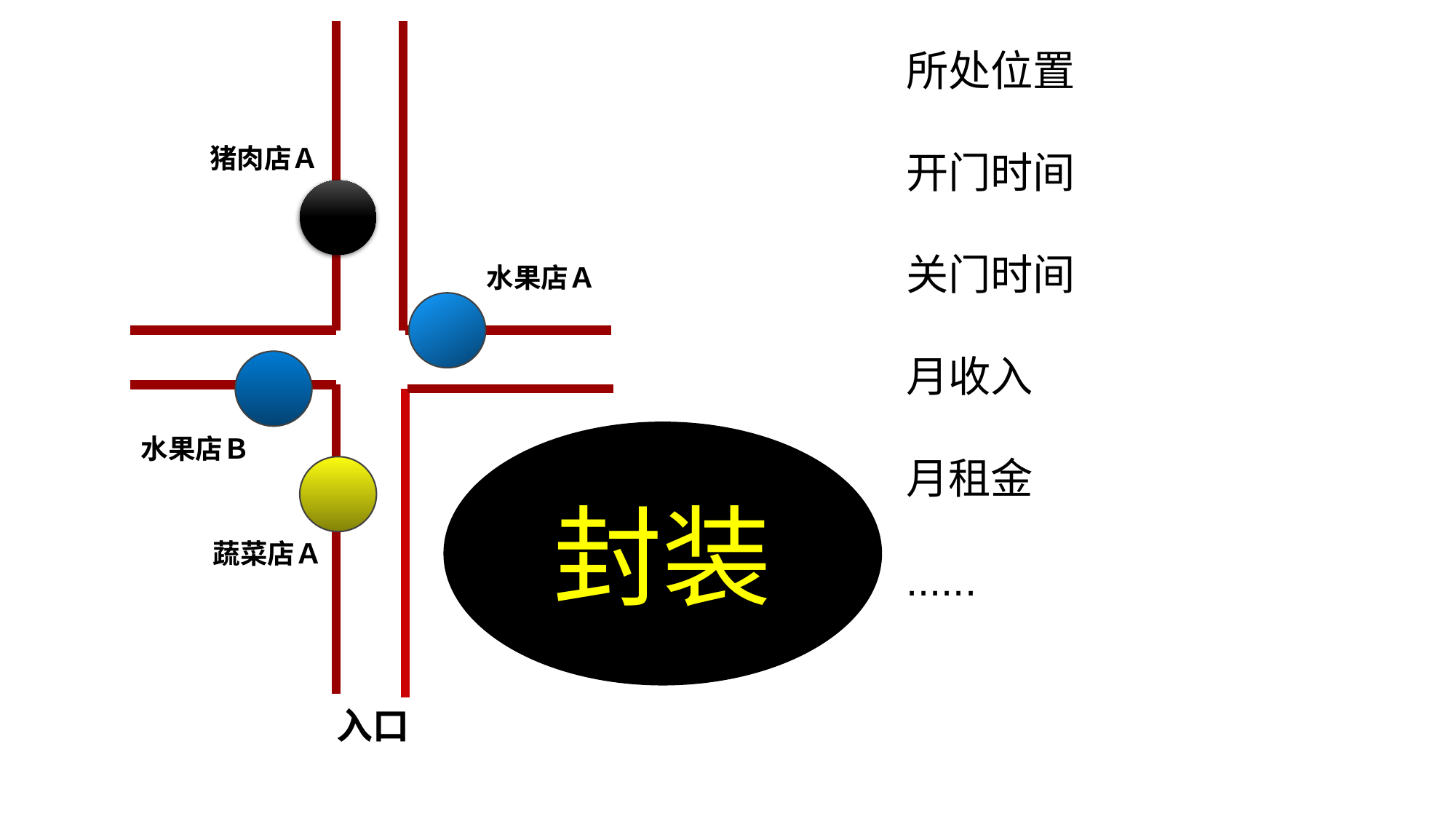

猪肉店Ａ

水果店Ａ
水果店Ｂ
蔬菜店Ａ
入口
所处位置

开门时间

关门时间

月收入

月租金

......
封装